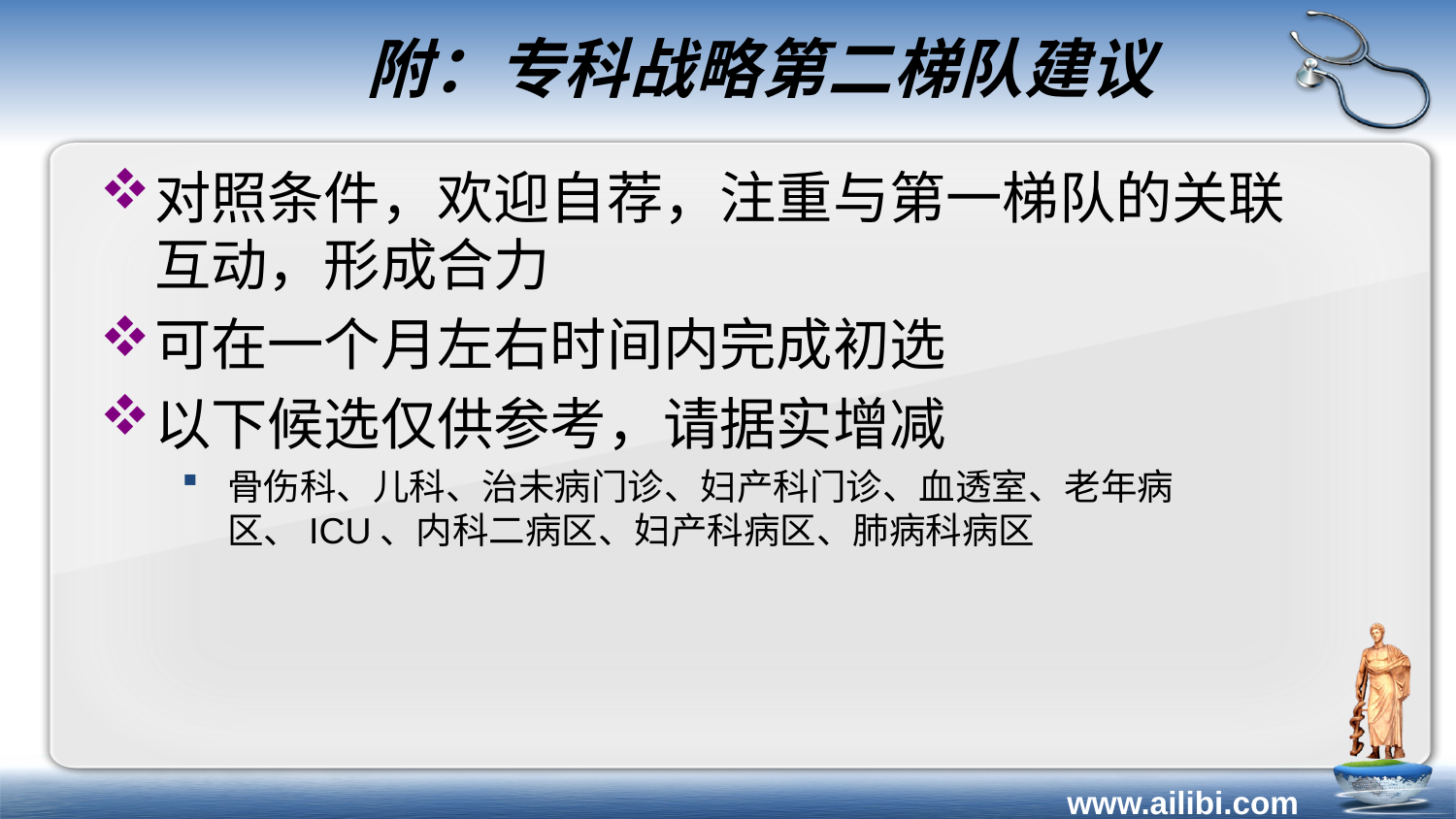

# 附：专科战略第二梯队建议
对照条件，欢迎自荐，注重与第一梯队的关联互动，形成合力
可在一个月左右时间内完成初选
以下候选仅供参考，请据实增减
骨伤科、儿科、治未病门诊、妇产科门诊、血透室、老年病区、ICU、内科二病区、妇产科病区、肺病科病区